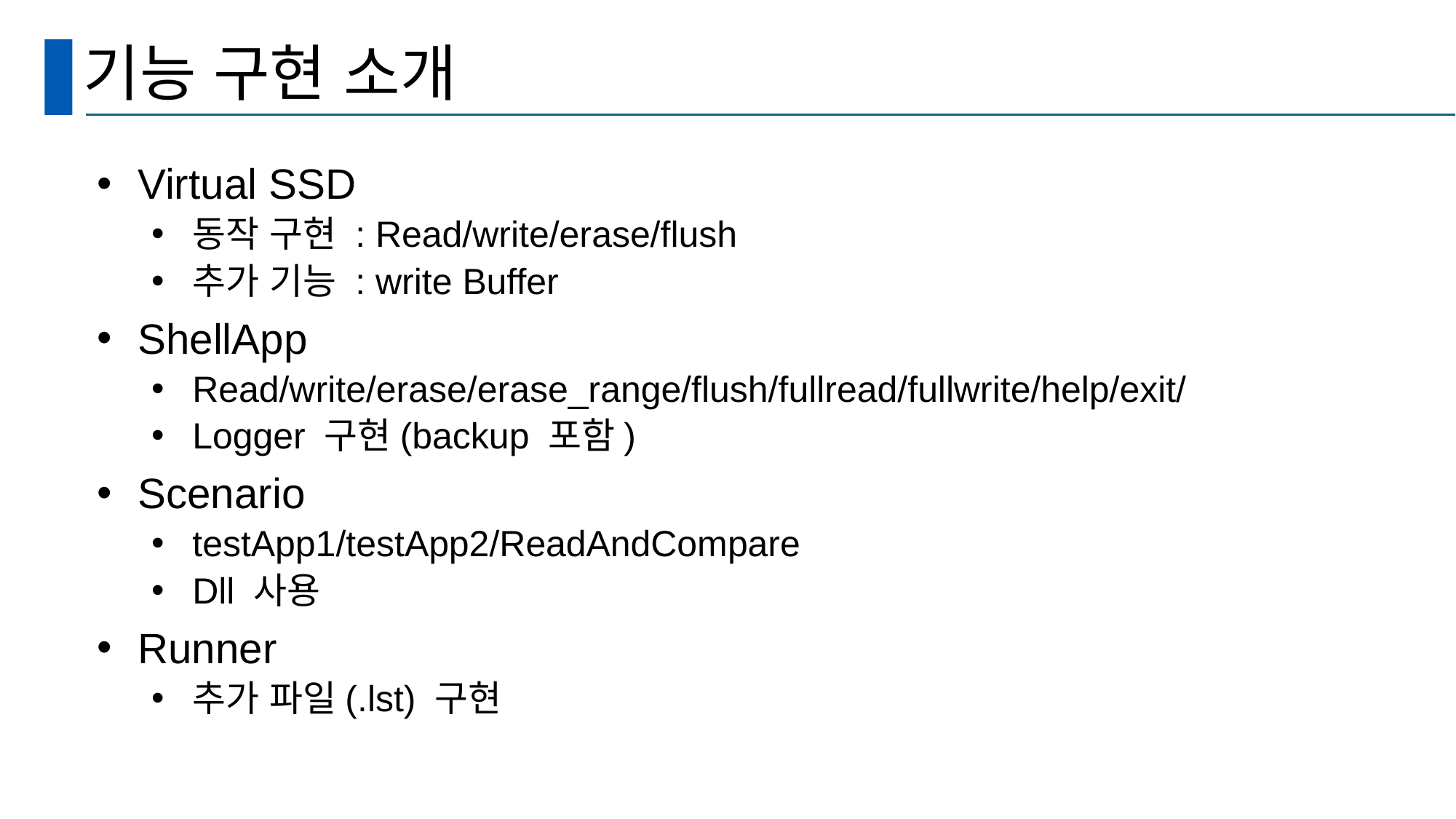

# 기능 구현 소개
Virtual SSD
동작 구현 : Read/write/erase/flush
추가 기능 : write Buffer
ShellApp
Read/write/erase/erase_range/flush/fullread/fullwrite/help/exit/
Logger 구현(backup 포함)
Scenario
testApp1/testApp2/ReadAndCompare
Dll 사용
Runner
추가 파일(.lst) 구현